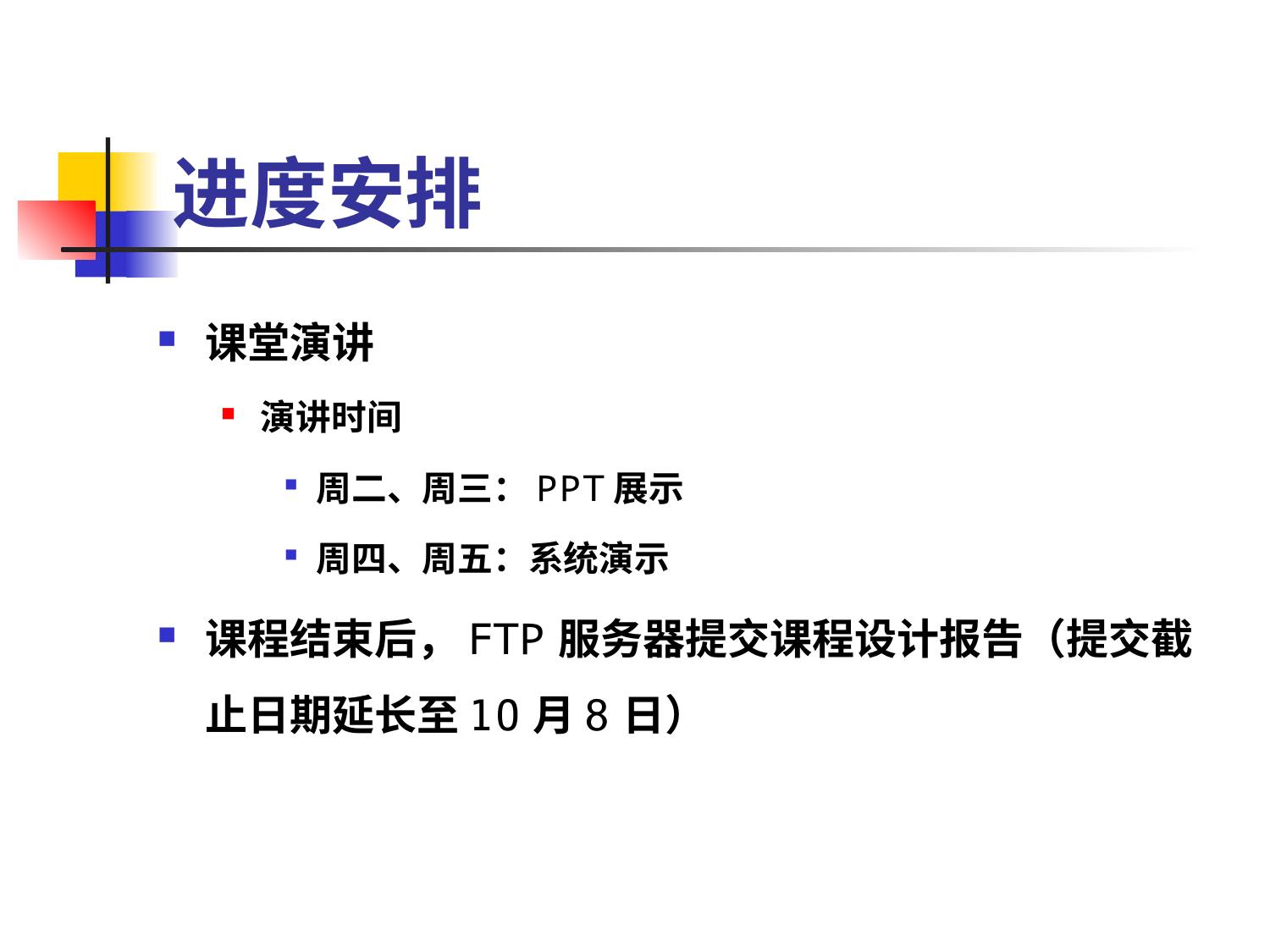

# 进度安排
课堂演讲
演讲时间
周二、周三：PPT展示
周四、周五：系统演示
课程结束后，FTP服务器提交课程设计报告（提交截止日期延长至10月8日）
6